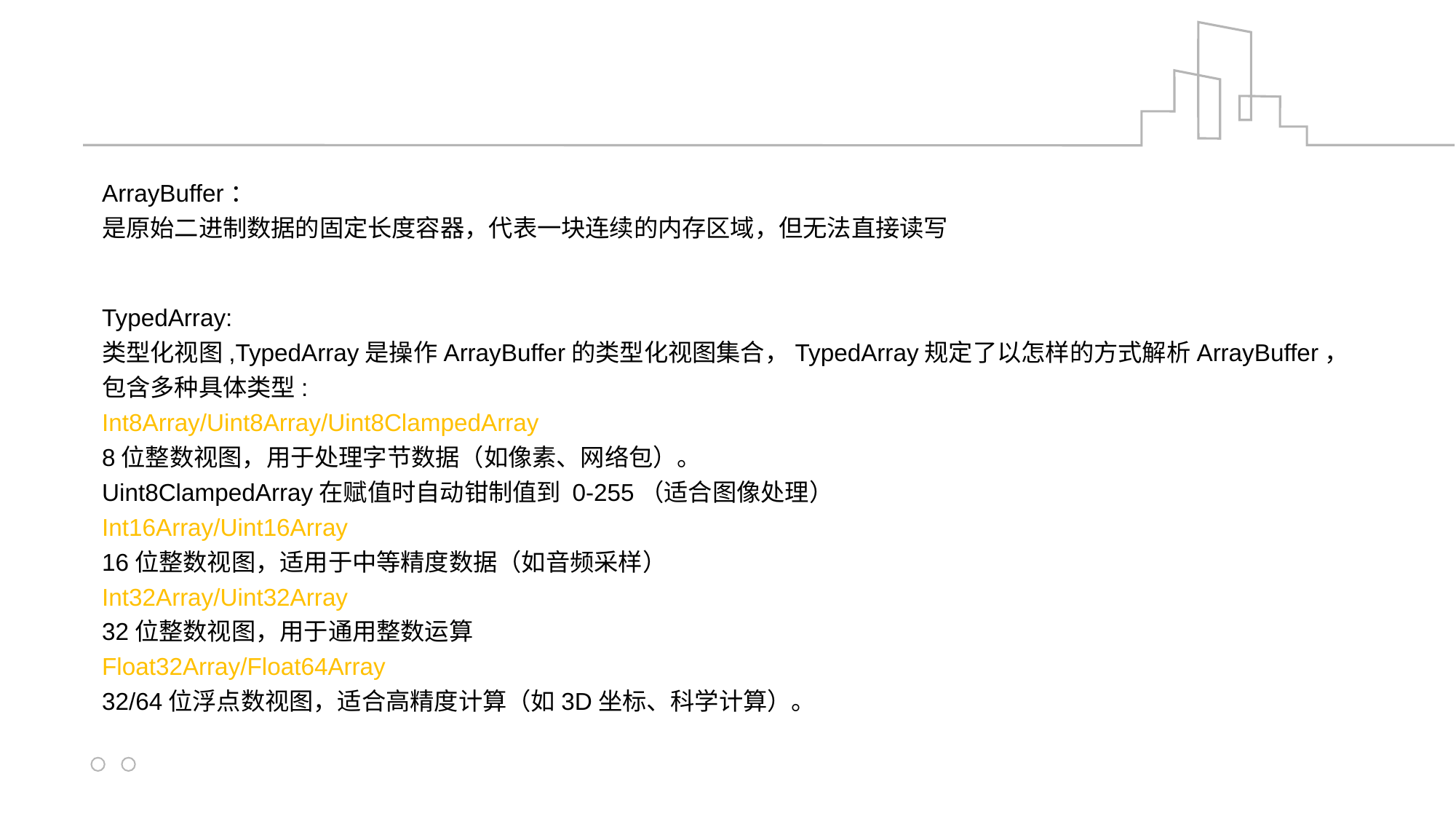

ArrayBuffer：
是​​原始二进制数据的固定长度容器​​，代表一块连续的内存区域，但无法直接读写
TypedArray:
类型化视图,TypedArray是操作ArrayBuffer的​​类型化视图集合​​，TypedArray规定了以怎样的方式解析ArrayBuffer，包含多种具体类型:
Int8Array/Uint8Array​​/Uint8ClampedArray
8位整数视图，用于处理字节数据（如像素、网络包）。
Uint8ClampedArray在赋值时自动钳制值到 0-255（适合图像处理）
​Int16Array/Uint16Array
16位整数视图，适用于中等精度数据（如音频采样）
Int32Array/Uint32Array
32位整数视图，用于通用整数运算
​​Float32Array/Float64Array​​
32/64位浮点数视图，适合高精度计算（如3D坐标、科学计算）。